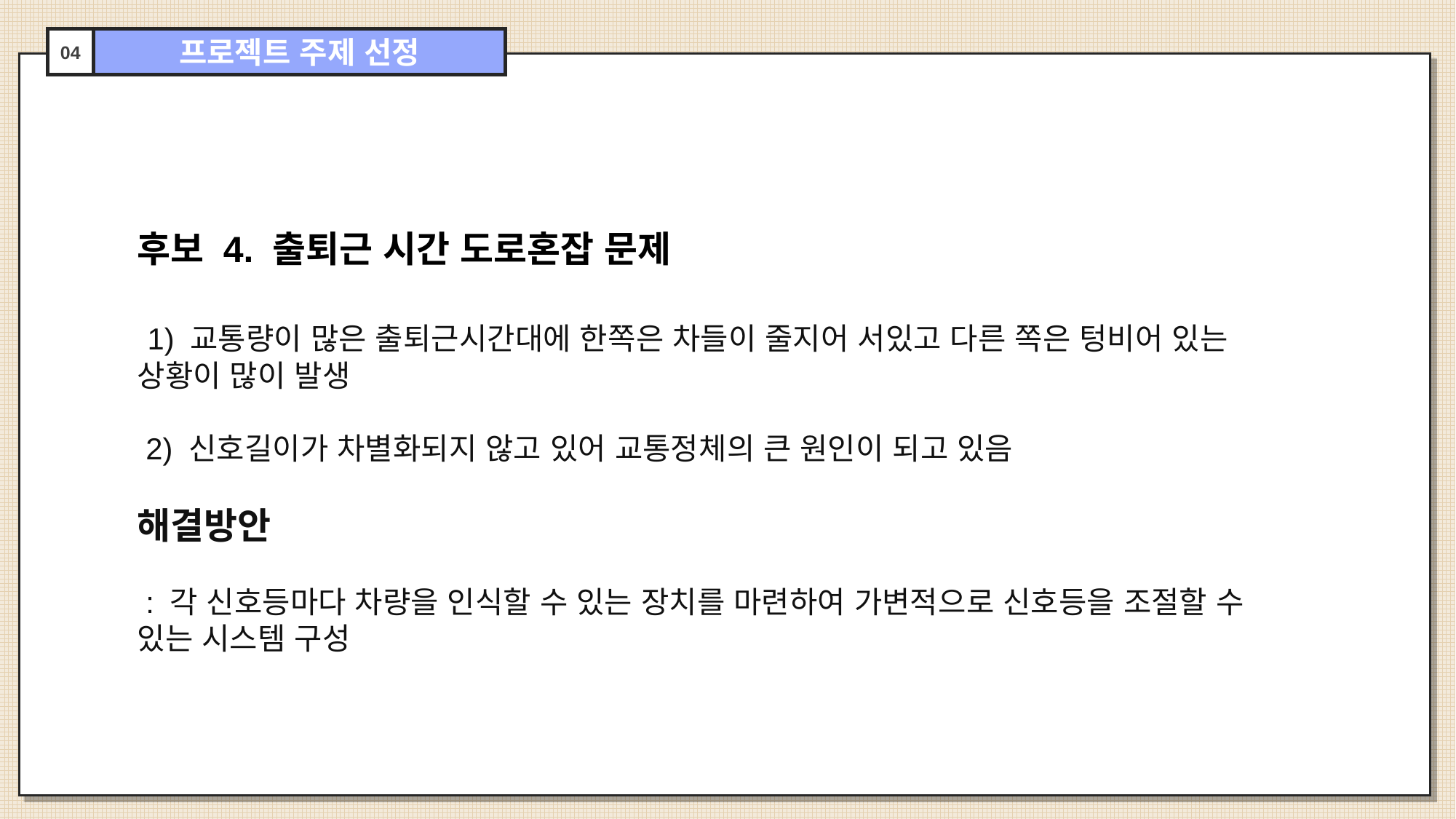

04
프로젝트 주제 선정

후보 4. 출퇴근 시간 도로혼잡 문제

 1) 교통량이 많은 출퇴근시간대에 한쪽은 차들이 줄지어 서있고 다른 쪽은 텅비어 있는 상황이 많이 발생

 2) 신호길이가 차별화되지 않고 있어 교통정체의 큰 원인이 되고 있음

해결방안

 : 각 신호등마다 차량을 인식할 수 있는 장치를 마련하여 가변적으로 신호등을 조절할 수 있는 시스템 구성